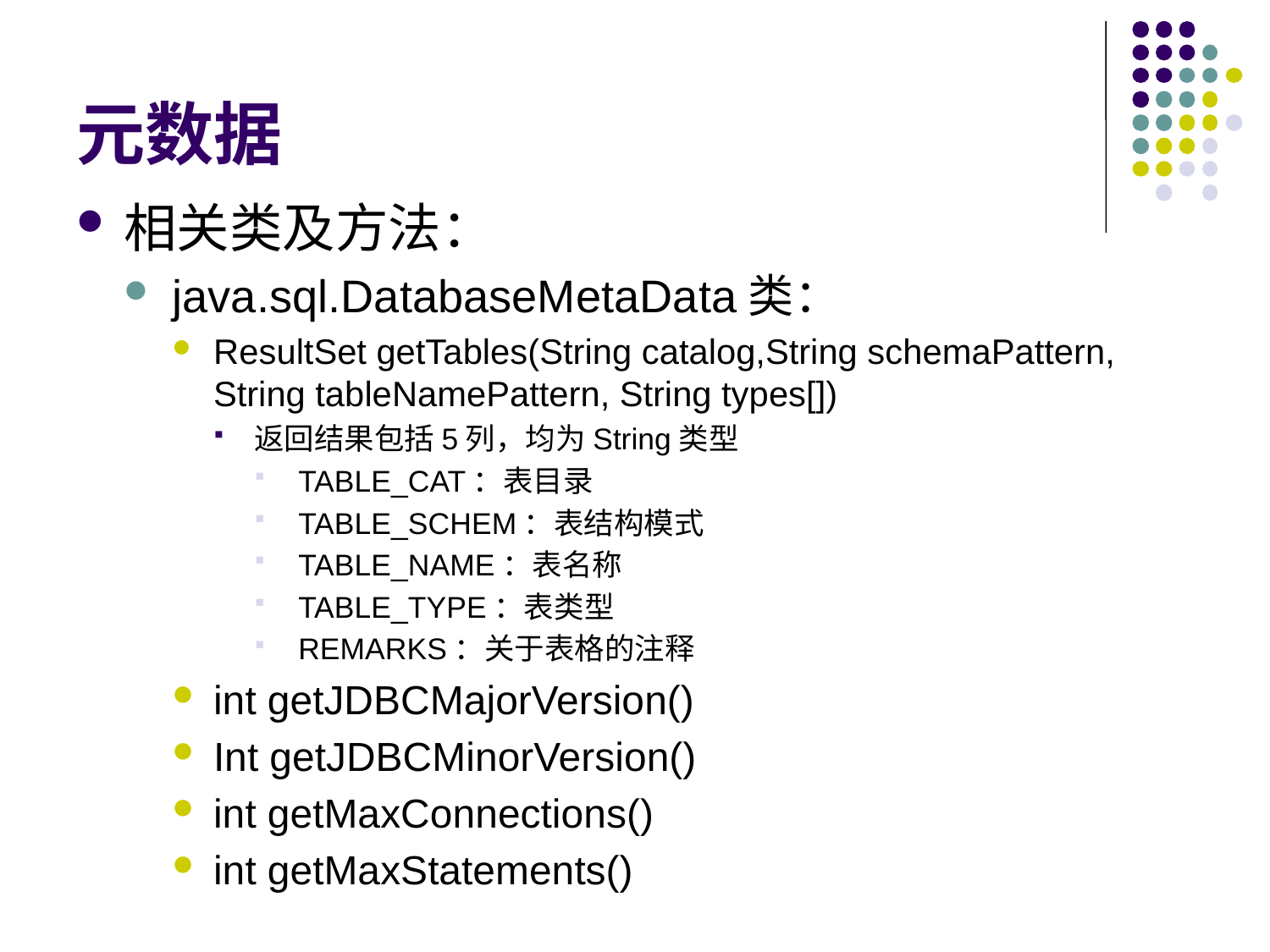

# 元数据
相关类及方法：
java.sql.DatabaseMetaData类：
ResultSet getTables(String catalog,String schemaPattern, String tableNamePattern, String types[])
返回结果包括5列，均为String类型
TABLE_CAT：表目录
TABLE_SCHEM：表结构模式
TABLE_NAME：表名称
TABLE_TYPE：表类型
REMARKS：关于表格的注释
int getJDBCMajorVersion()
Int getJDBCMinorVersion()
int getMaxConnections()
int getMaxStatements()